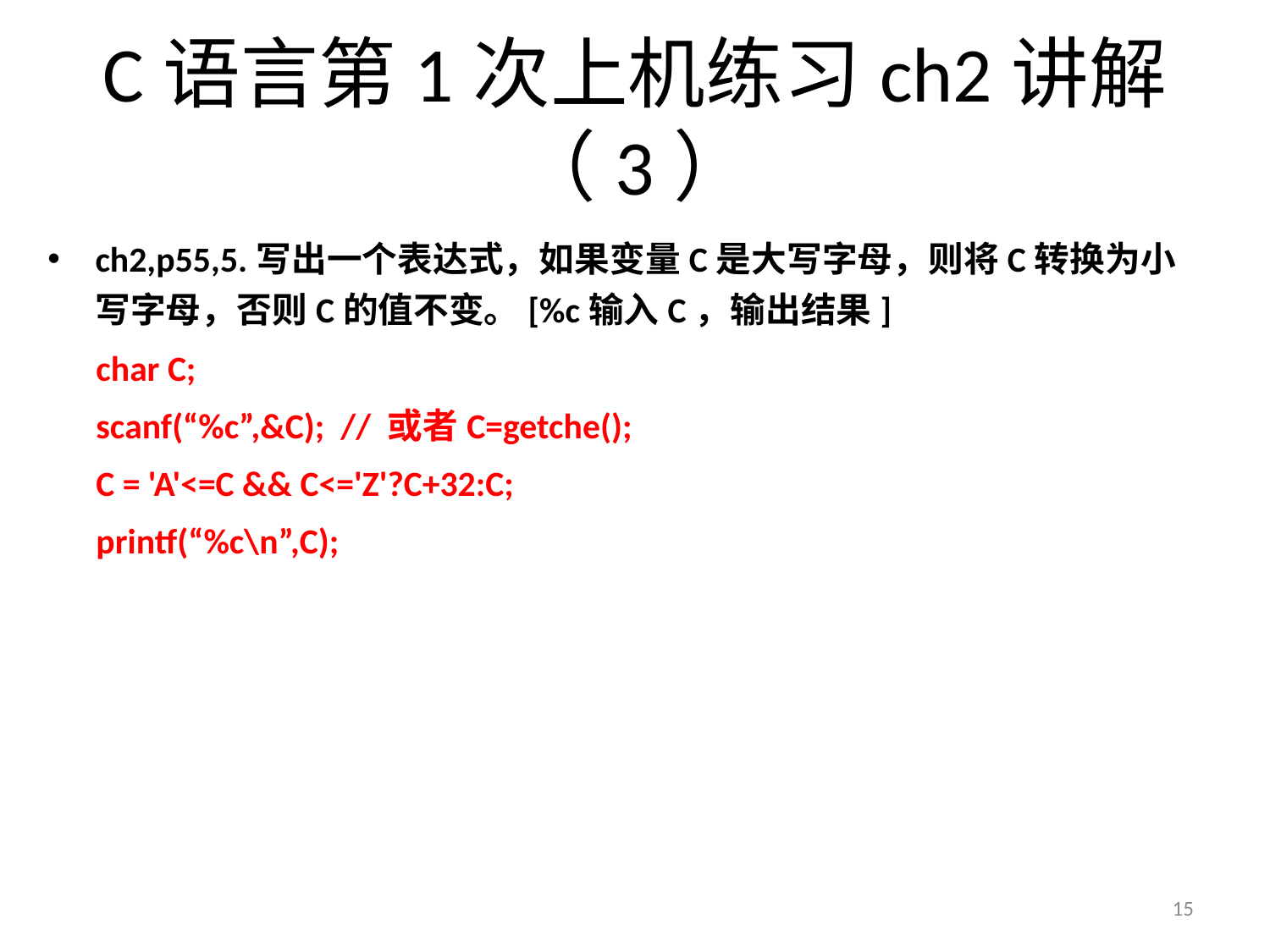

# C语言第1次上机练习ch2讲解（3）
ch2,p55,5.写出一个表达式，如果变量C是大写字母，则将C转换为小写字母，否则C的值不变。[%c输入C，输出结果]
      char C;
      scanf(“%c”,&C);  // 或者C=getche();
      C = 'A'<=C && C<='Z'?C+32:C;
      printf(“%c\n”,C);
15